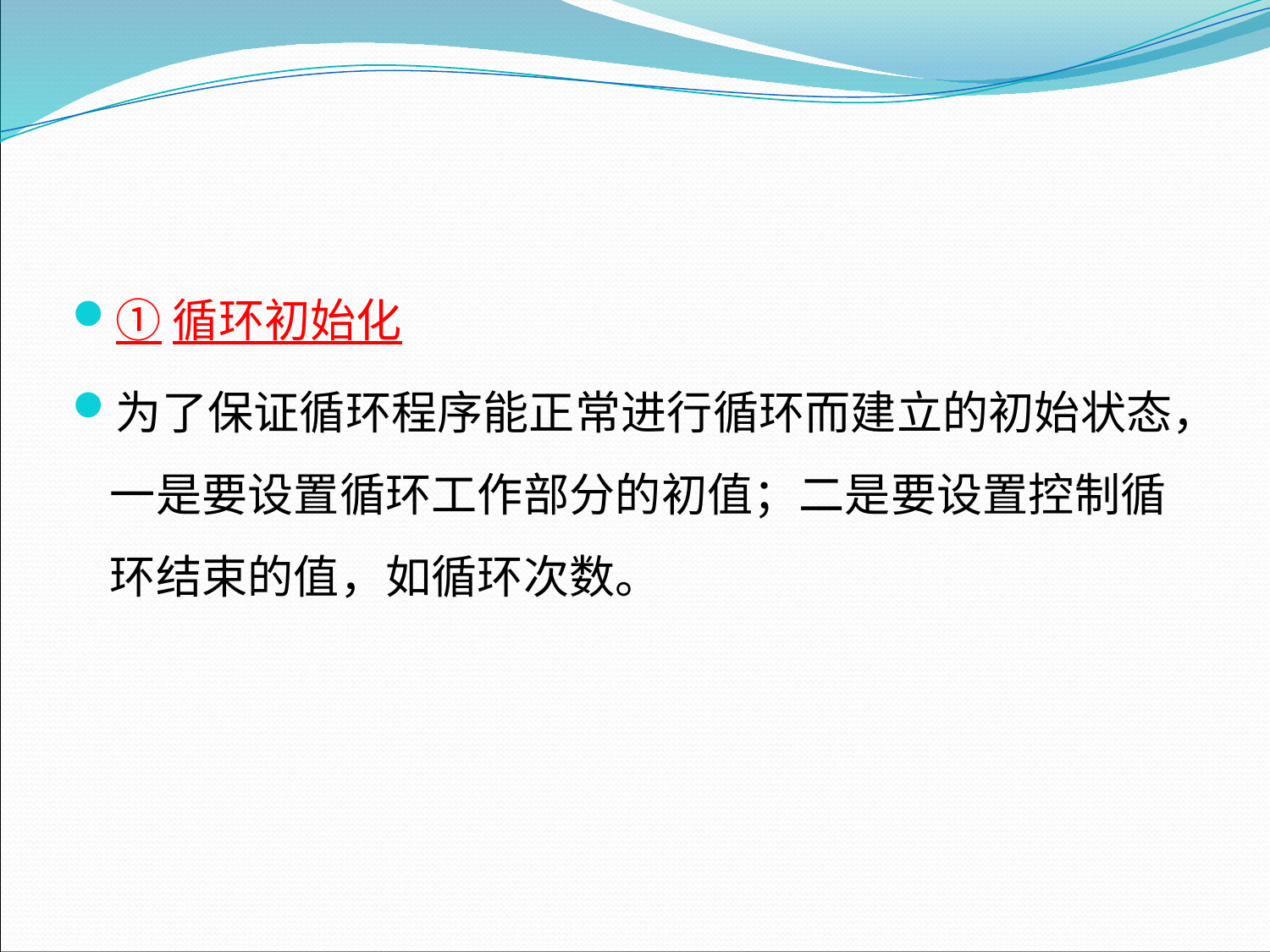

①循环初始化
为了保证循环程序能正常进行循环而建立的初始状态，一是要设置循环工作部分的初值；二是要设置控制循环结束的值，如循环次数。